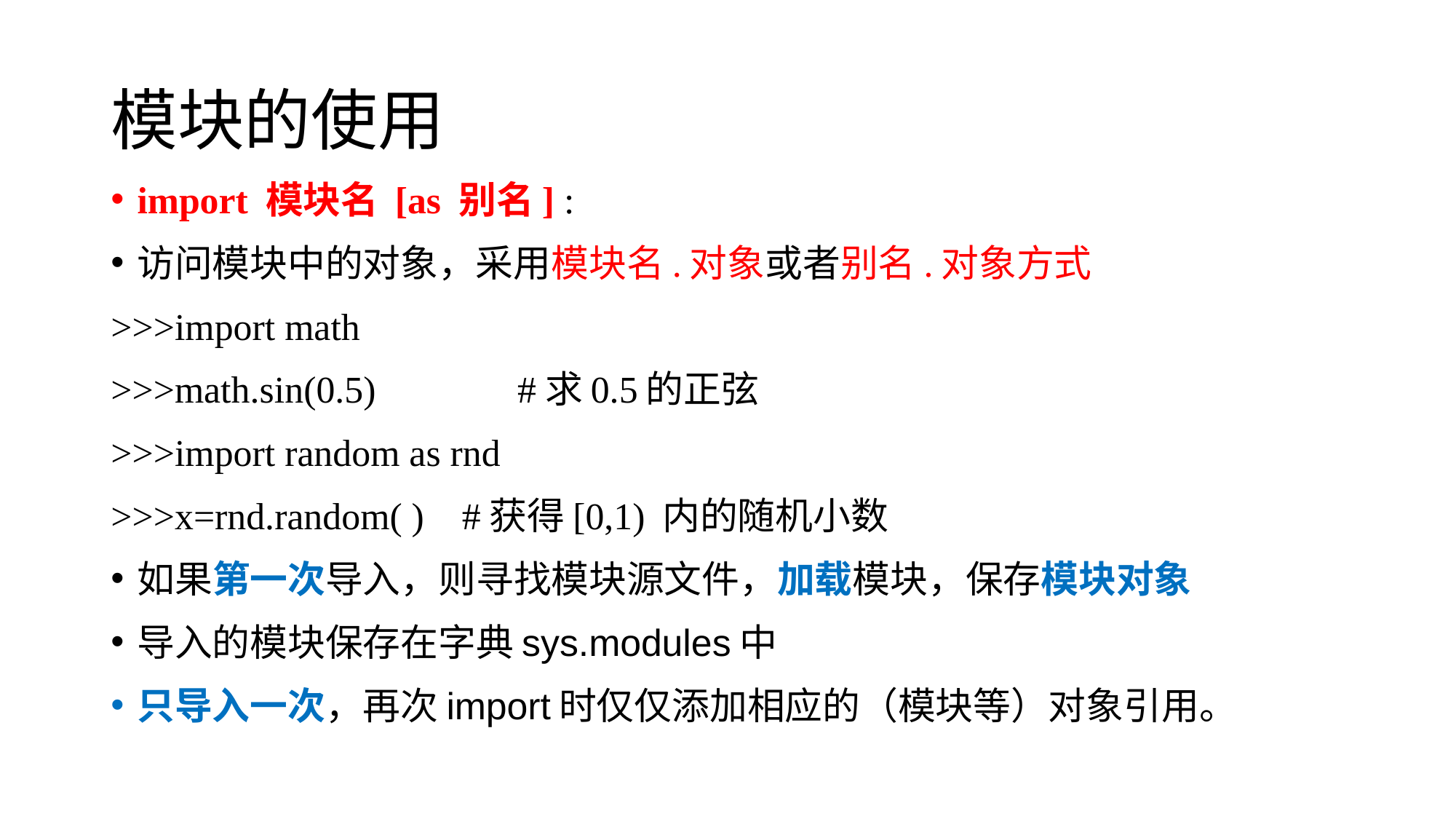

# 模块的使用
import 模块名 [as 别名] :
访问模块中的对象，采用模块名.对象或者别名.对象方式
>>>import math
>>>math.sin(0.5)               #求0.5的正弦
>>>import random as rnd
>>>x=rnd.random( )    #获得[0,1) 内的随机小数
如果第一次导入，则寻找模块源文件，加载模块，保存模块对象
导入的模块保存在字典sys.modules中
只导入一次，再次import时仅仅添加相应的（模块等）对象引用。